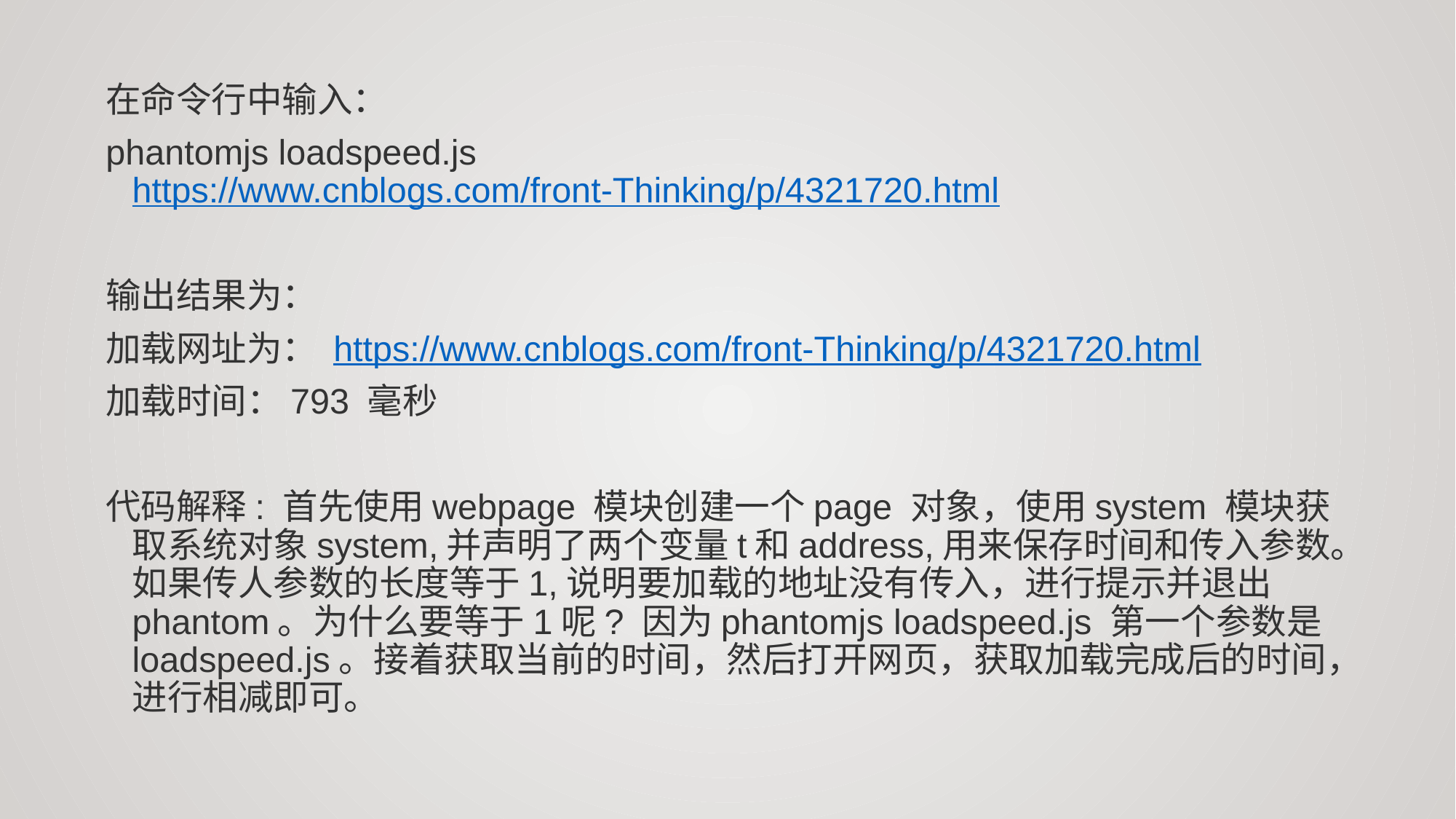

在命令行中输入：
phantomjs loadspeed.js https://www.cnblogs.com/front-Thinking/p/4321720.html

输出结果为：
加载网址为： https://www.cnblogs.com/front-Thinking/p/4321720.html
加载时间：793 毫秒

代码解释: 首先使用webpage 模块创建一个page 对象，使用system 模块获取系统对象system,并声明了两个变量t和address,用来保存时间和传入参数。如果传人参数的长度等于1,说明要加载的地址没有传入，进行提示并退出phantom。为什么要等于1呢? 因为phantomjs loadspeed.js 第一个参数是loadspeed.js。接着获取当前的时间，然后打开网页，获取加载完成后的时间，进行相减即可。